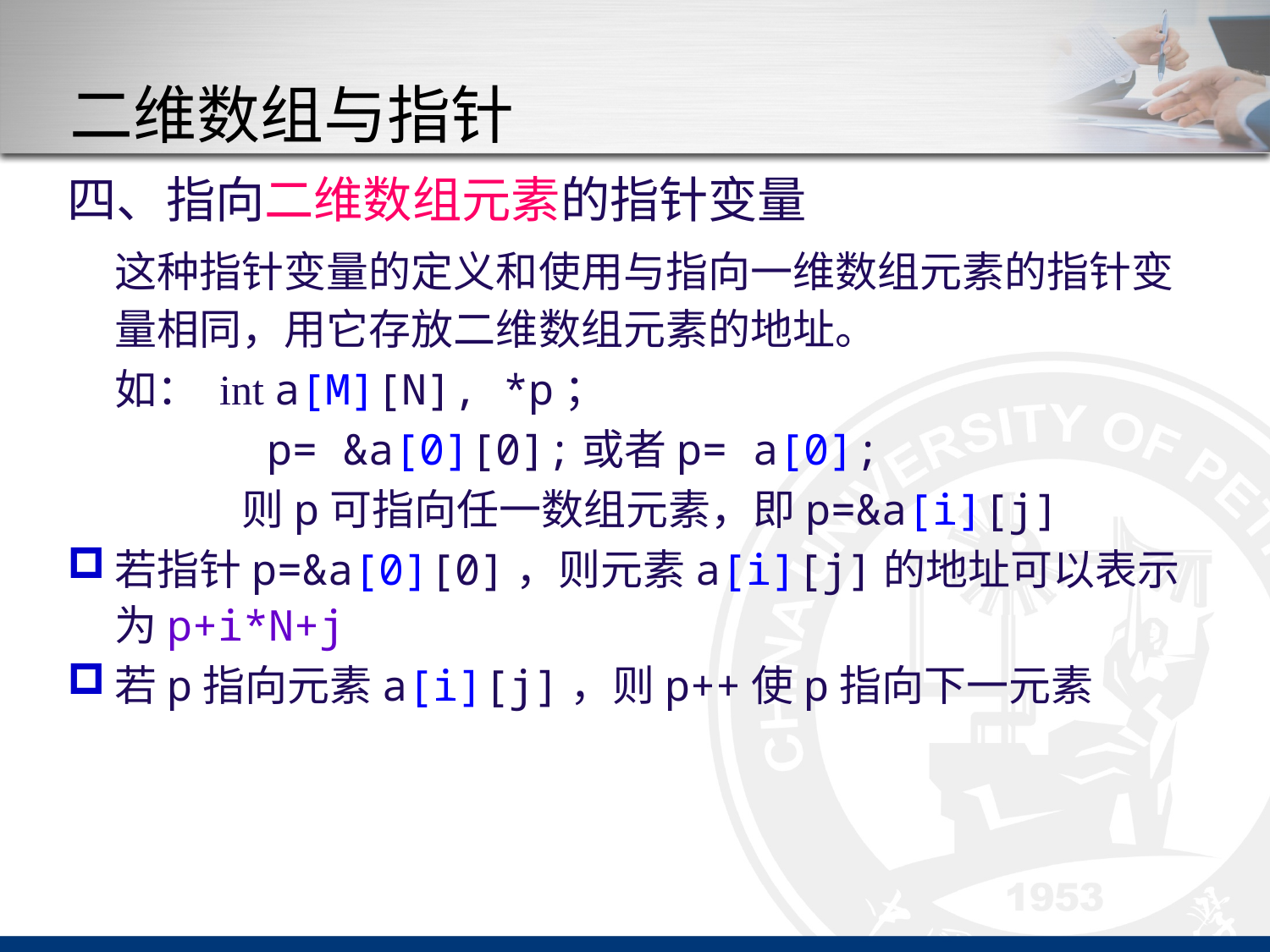

# 二维数组与指针
四、指向二维数组元素的指针变量
	这种指针变量的定义和使用与指向一维数组元素的指针变量相同，用它存放二维数组元素的地址。
	如： int a[M][N], *p；
		 p= &a[0][0];或者p= a[0];
		则p可指向任一数组元素，即p=&a[i][j]
若指针p=&a[0][0]，则元素a[i][j]的地址可以表示为p+i*N+j
若p指向元素a[i][j]，则p++使p指向下一元素